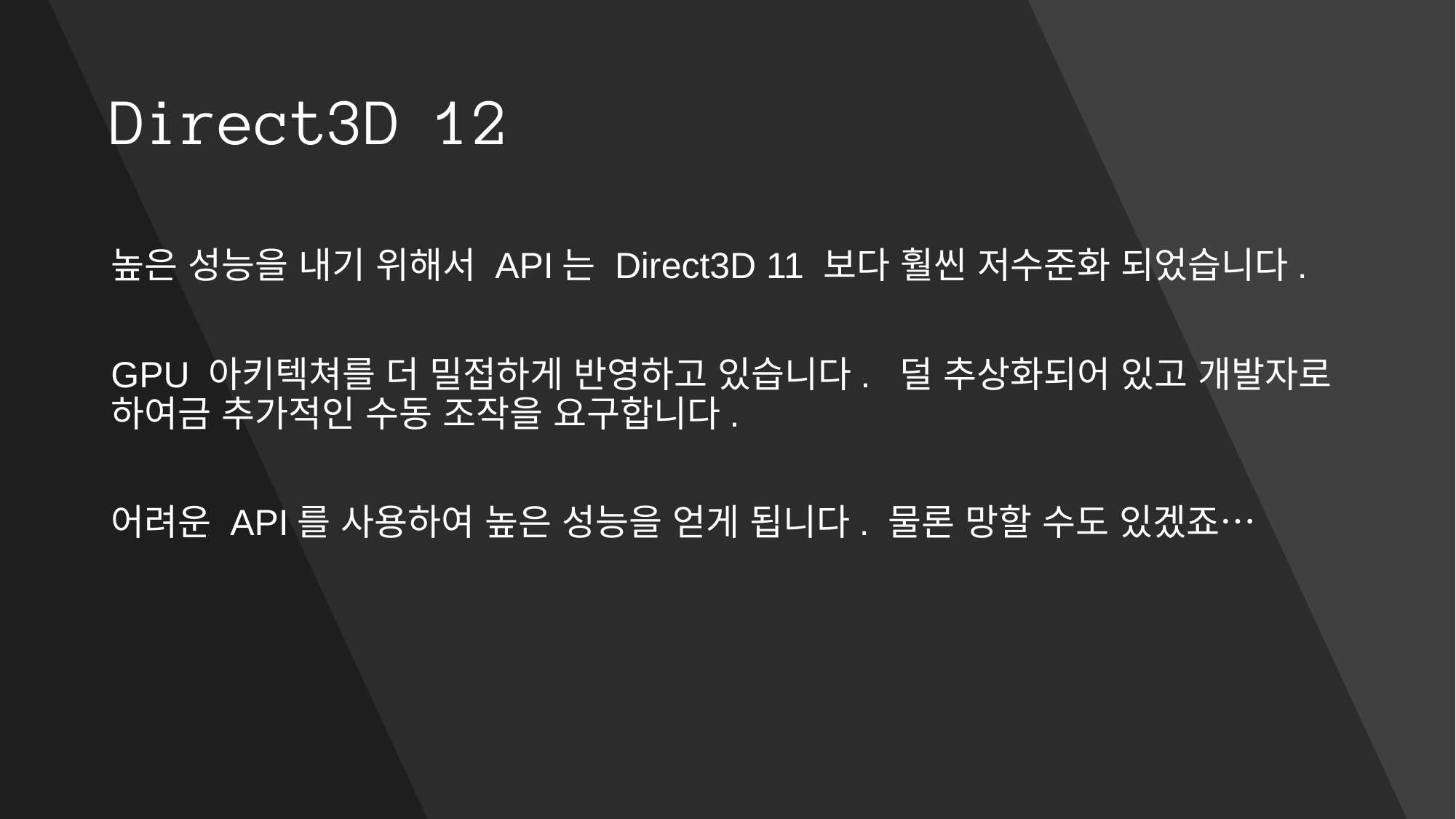

# Direct3D 12
높은 성능을 내기 위해서 API는 Direct3D 11 보다 훨씬 저수준화 되었습니다.

GPU 아키텍쳐를 더 밀접하게 반영하고 있습니다.  덜 추상화되어 있고 개발자로
하여금 추가적인 수동 조작을 요구합니다.

어려운 API를 사용하여 높은 성능을 얻게 됩니다. 물론 망할 수도 있겠죠…